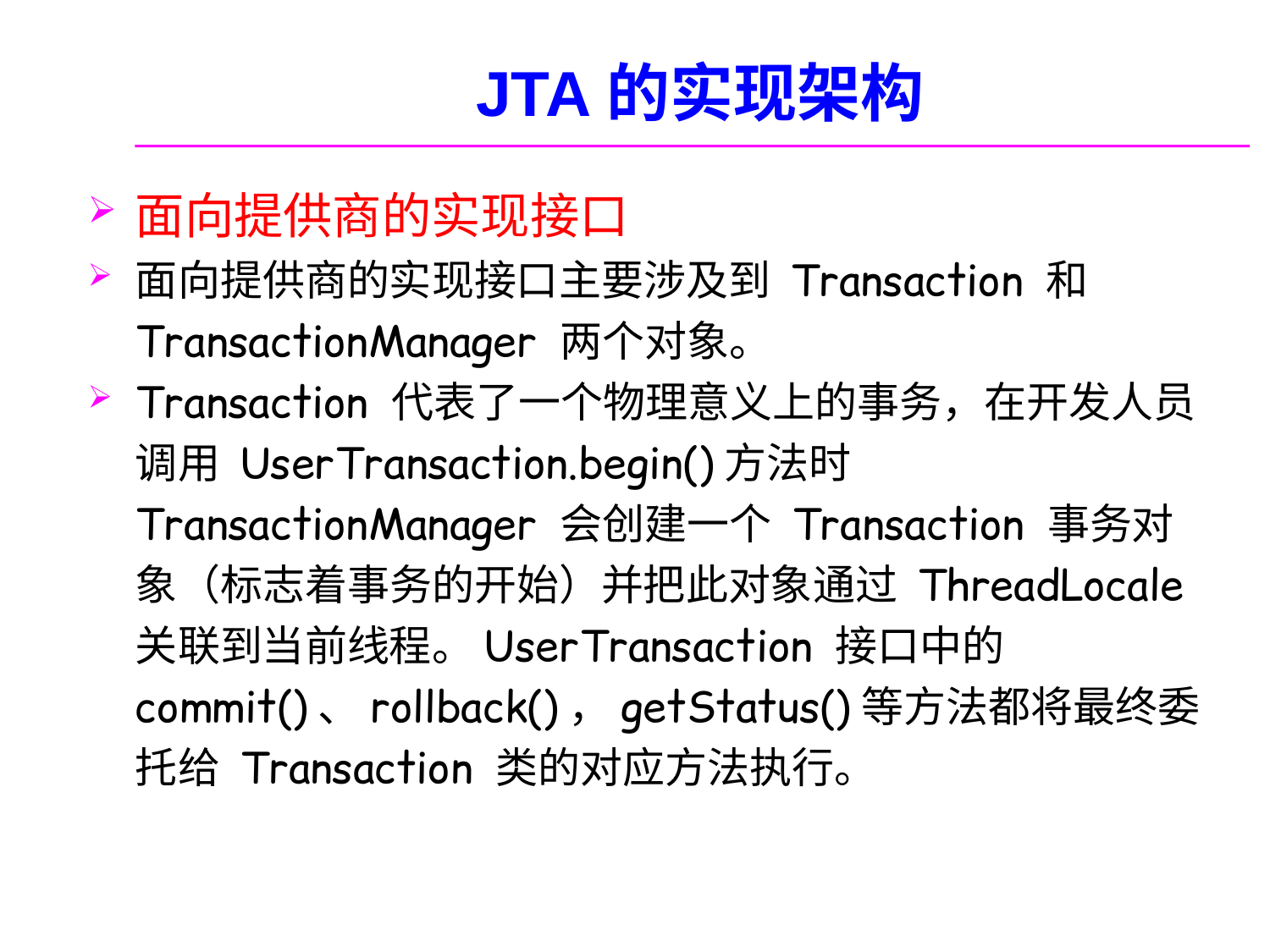

# JTA的实现架构
面向提供商的实现接口
面向提供商的实现接口主要涉及到 Transaction 和 TransactionManager 两个对象。
Transaction 代表了一个物理意义上的事务，在开发人员调用 UserTransaction.begin()方法时 TransactionManager 会创建一个 Transaction 事务对象（标志着事务的开始）并把此对象通过 ThreadLocale 关联到当前线程。UserTransaction 接口中的 commit()、rollback()，getStatus()等方法都将最终委托给 Transaction 类的对应方法执行。
59